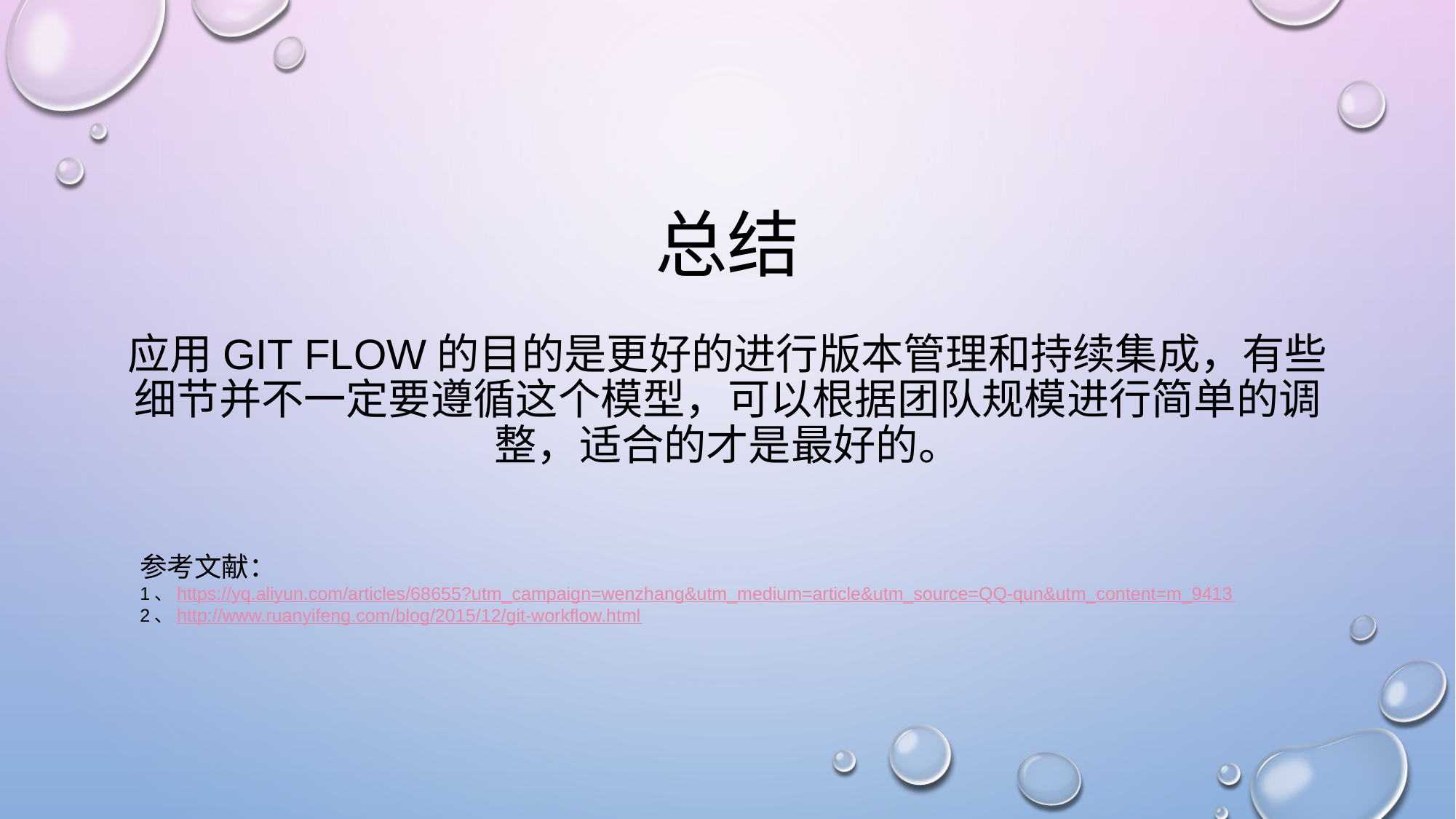

# 总结 应用Git Flow的目的是更好的进行版本管理和持续集成，有些细节并不一定要遵循这个模型，可以根据团队规模进行简单的调整，适合的才是最好的。
参考文献：
1、https://yq.aliyun.com/articles/68655?utm_campaign=wenzhang&utm_medium=article&utm_source=QQ-qun&utm_content=m_9413
2、http://www.ruanyifeng.com/blog/2015/12/git-workflow.html